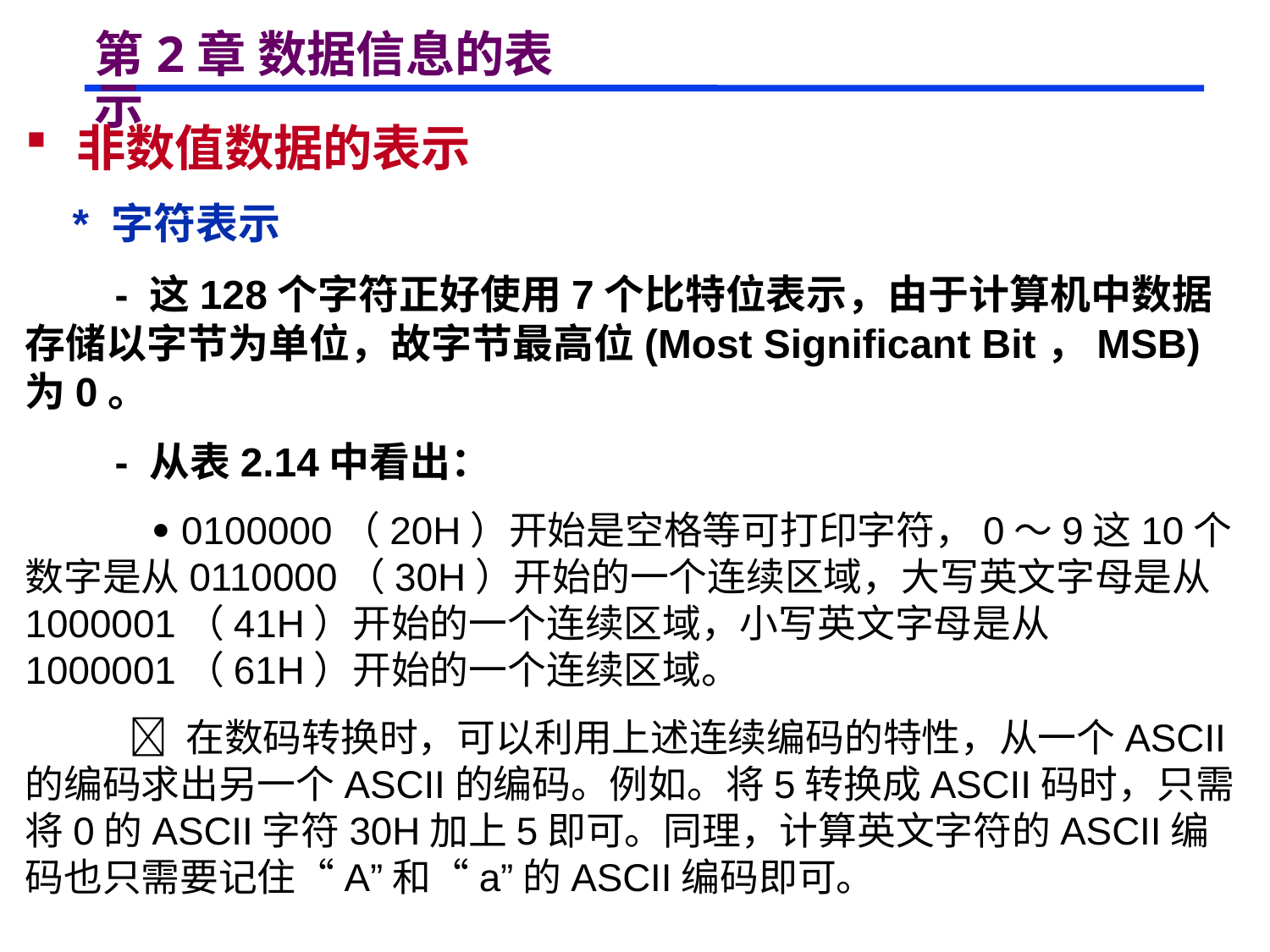

# 第2章 数据信息的表示
 非数值数据的表示
    * 字符表示
        - 这128个字符正好使用7个比特位表示，由于计算机中数据存储以字节为单位，故字节最高位(Most Significant Bit，MSB)为0。
        - 从表2.14中看出：
            • 0100000（20H）开始是空格等可打印字符，0～9这10个数字是从0110000（30H）开始的一个连续区域，大写英文字母是从1000001（41H）开始的一个连续区域，小写英文字母是从1000001（61H）开始的一个连续区域。
            • 在数码转换时，可以利用上述连续编码的特性，从一个ASCII的编码求出另一个ASCII的编码。例如。将5转换成ASCII码时，只需将0的ASCII字符30H加上5即可。同理，计算英文字符的ASCII编码也只需要记住“A”和“a”的ASCII编码即可。